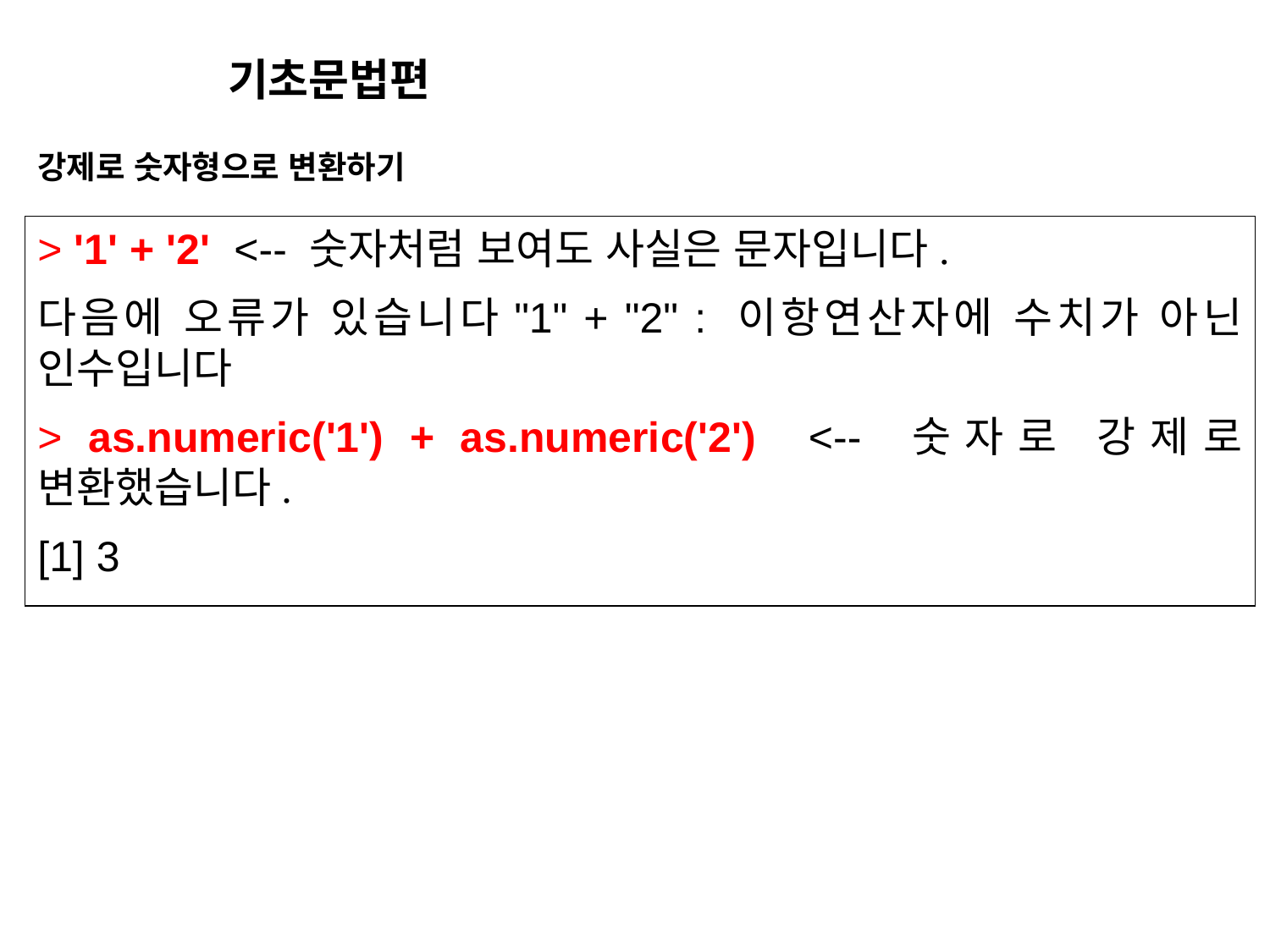

기초문법편
강제로 숫자형으로 변환하기
> '1' + '2'  <-- 숫자처럼 보여도 사실은 문자입니다.
다음에 오류가 있습니다"1" + "2" : 이항연산자에 수치가 아닌 인수입니다
> as.numeric('1') + as.numeric('2')  <-- 숫자로 강제로 변환했습니다.
[1] 3